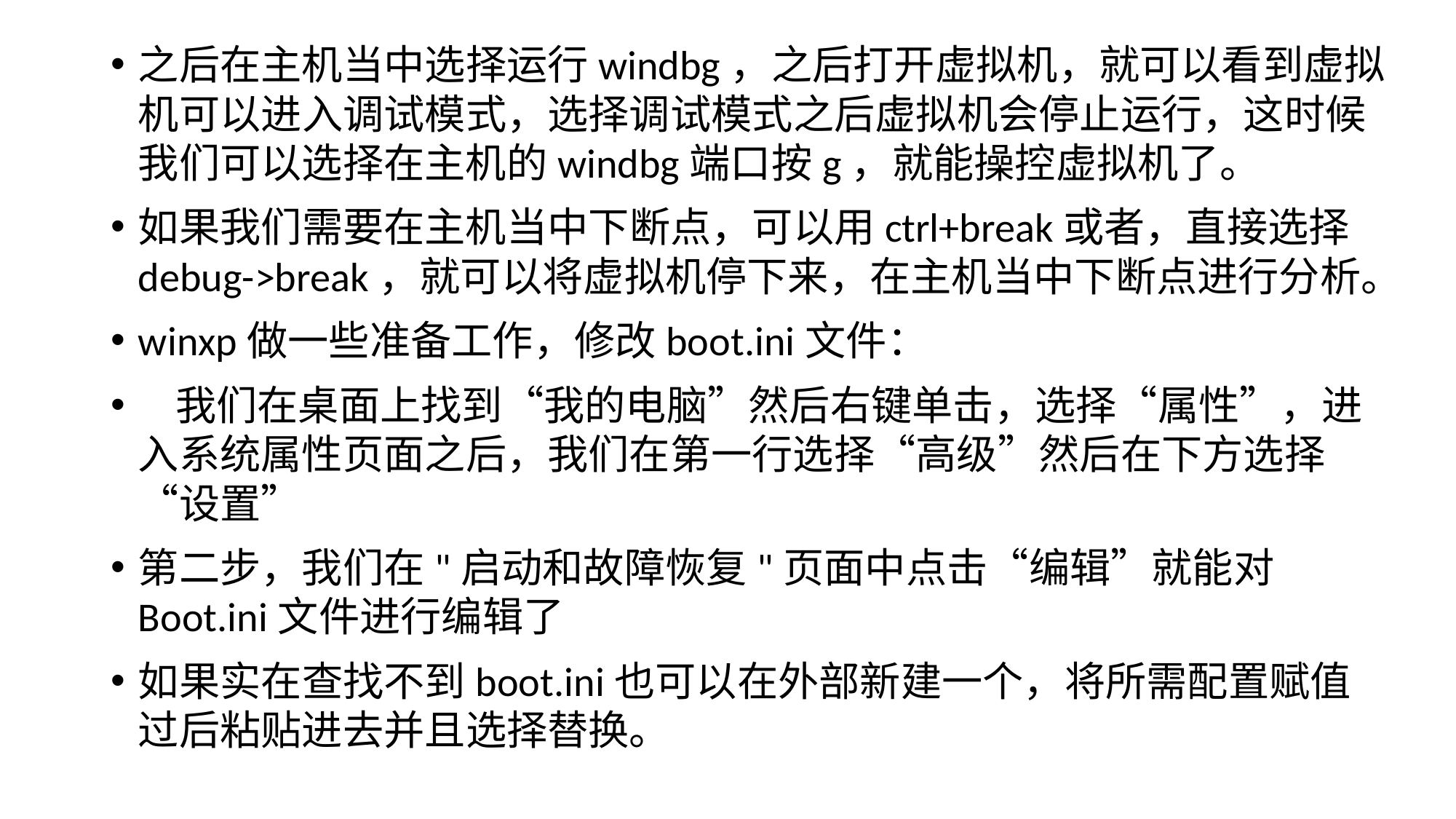

之后在主机当中选择运行windbg，之后打开虚拟机，就可以看到虚拟机可以进入调试模式，选择调试模式之后虚拟机会停止运行，这时候我们可以选择在主机的windbg端口按g，就能操控虚拟机了。
如果我们需要在主机当中下断点，可以用ctrl+break或者，直接选择debug->break，就可以将虚拟机停下来，在主机当中下断点进行分析。
winxp做一些准备工作，修改boot.ini文件：
   我们在桌面上找到“我的电脑”然后右键单击，选择“属性”，进入系统属性页面之后，我们在第一行选择“高级”然后在下方选择“设置”
第二步，我们在"启动和故障恢复"页面中点击“编辑”就能对Boot.ini文件进行编辑了
如果实在查找不到boot.ini也可以在外部新建一个，将所需配置赋值过后粘贴进去并且选择替换。

#